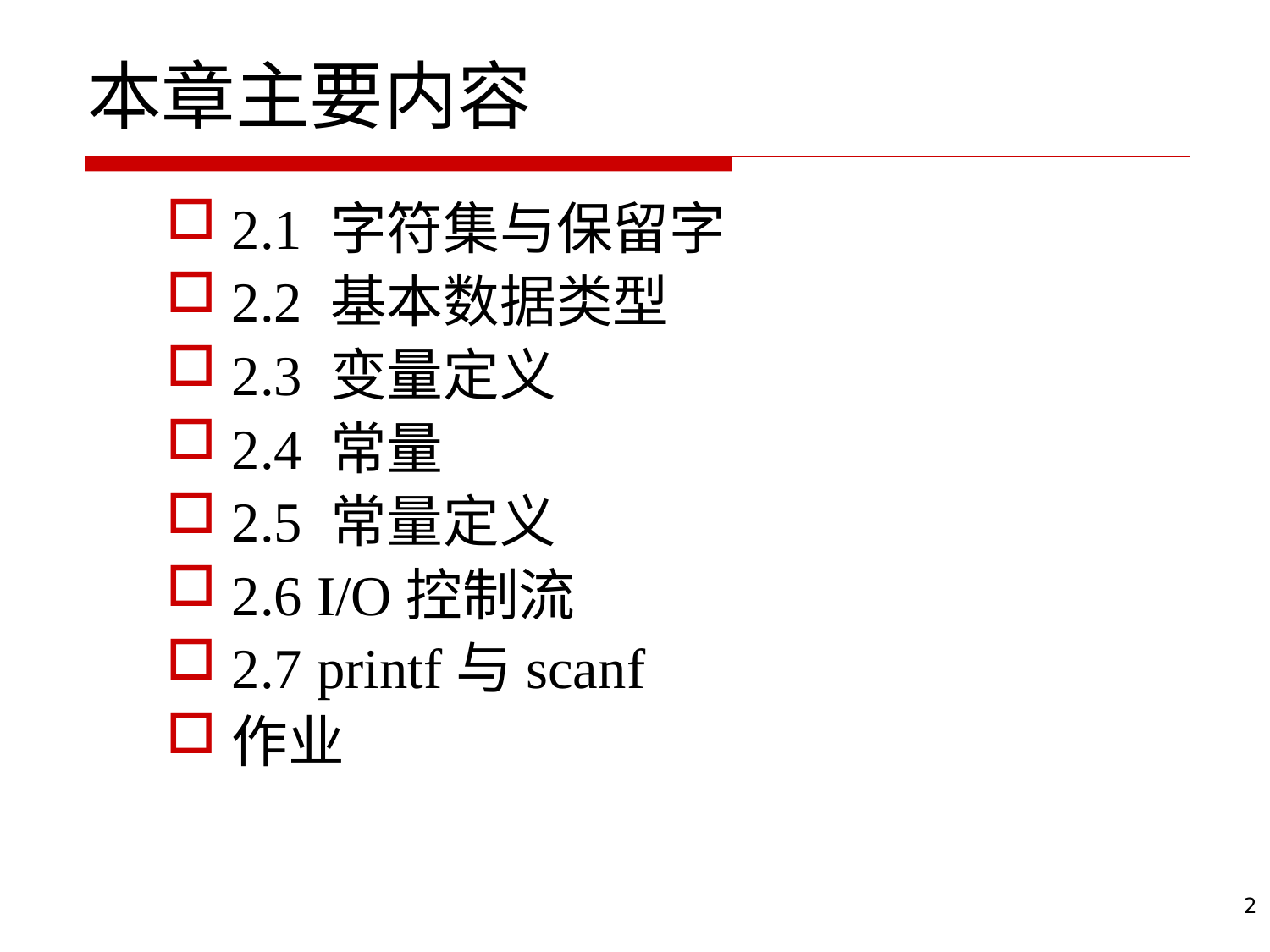

本章主要内容
2.1 字符集与保留字
2.2 基本数据类型
2.3 变量定义
2.4 常量
2.5 常量定义
2.6 I/O控制流
2.7 printf与scanf
作业
2